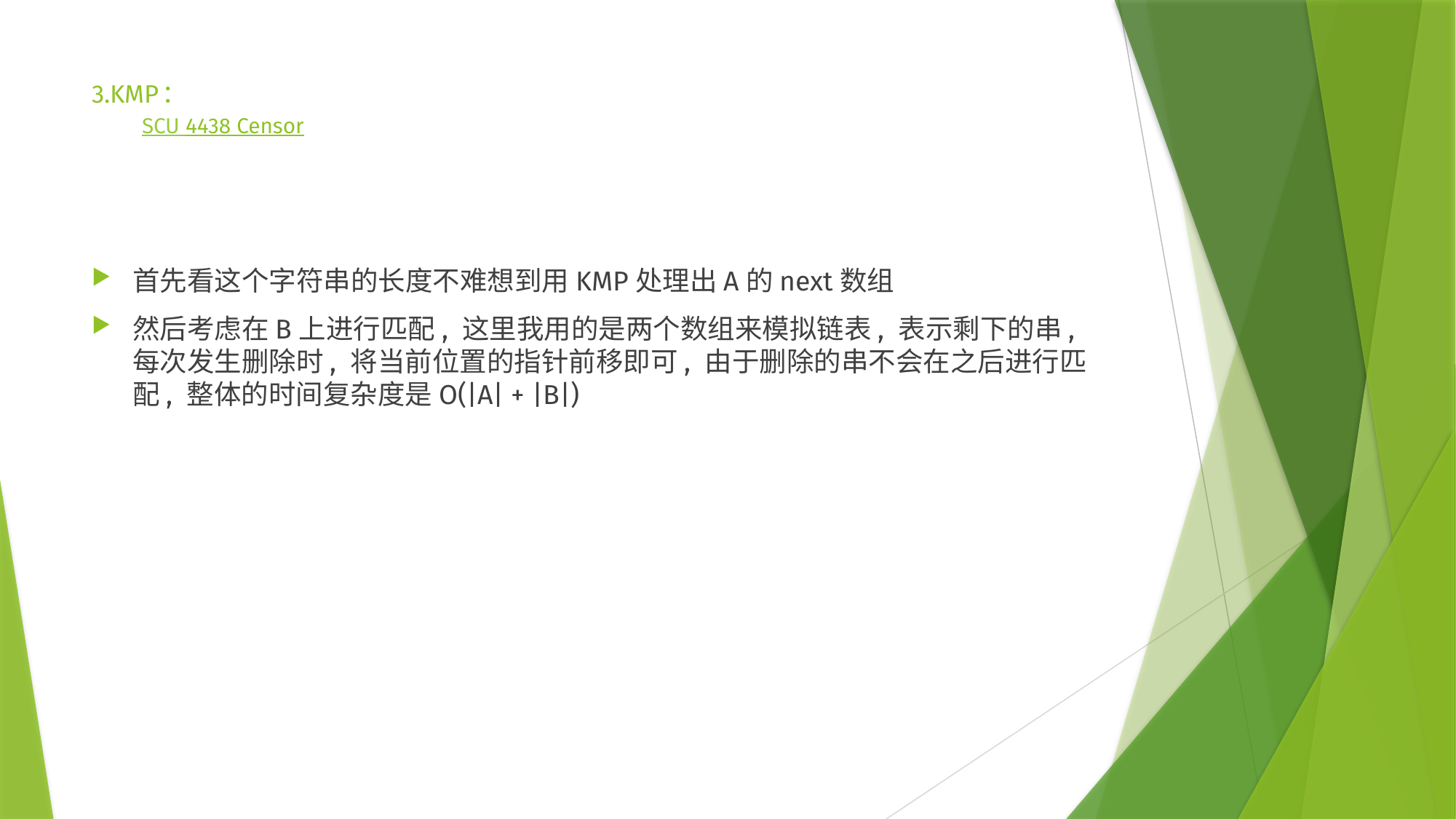

# 3.KMP： SCU 4438 Censor
首先看这个字符串的长度不难想到用KMP处理出A的next数组
然后考虑在B上进行匹配, 这里我用的是两个数组来模拟链表, 表示剩下的串, 每次发生删除时, 将当前位置的指针前移即可, 由于删除的串不会在之后进行匹配, 整体的时间复杂度是O(|A| + |B|)